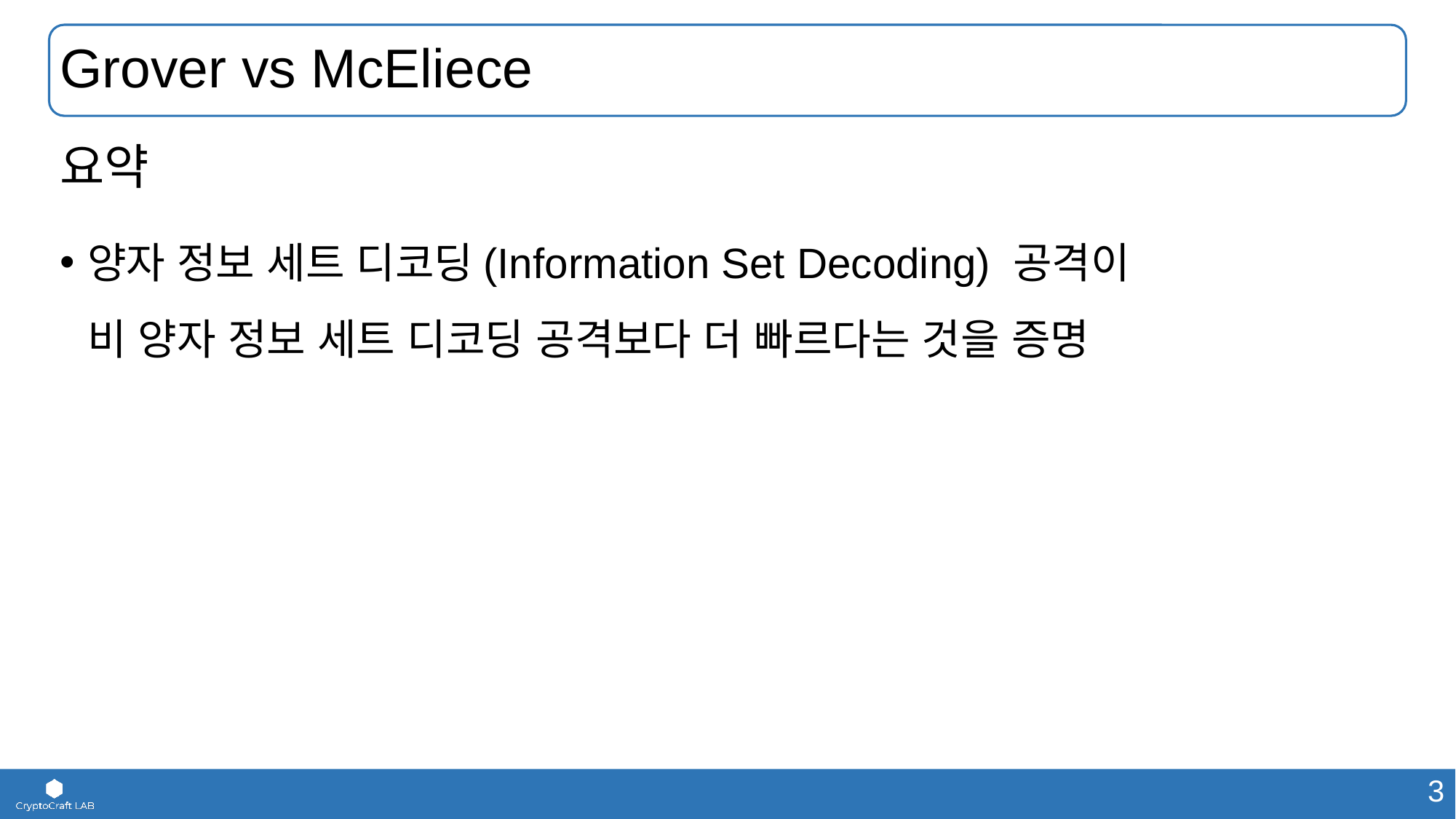

# Grover vs McEliece
요약
양자 정보 세트 디코딩(Information Set Decoding) 공격이
비 양자 정보 세트 디코딩 공격보다 더 빠르다는 것을 증명